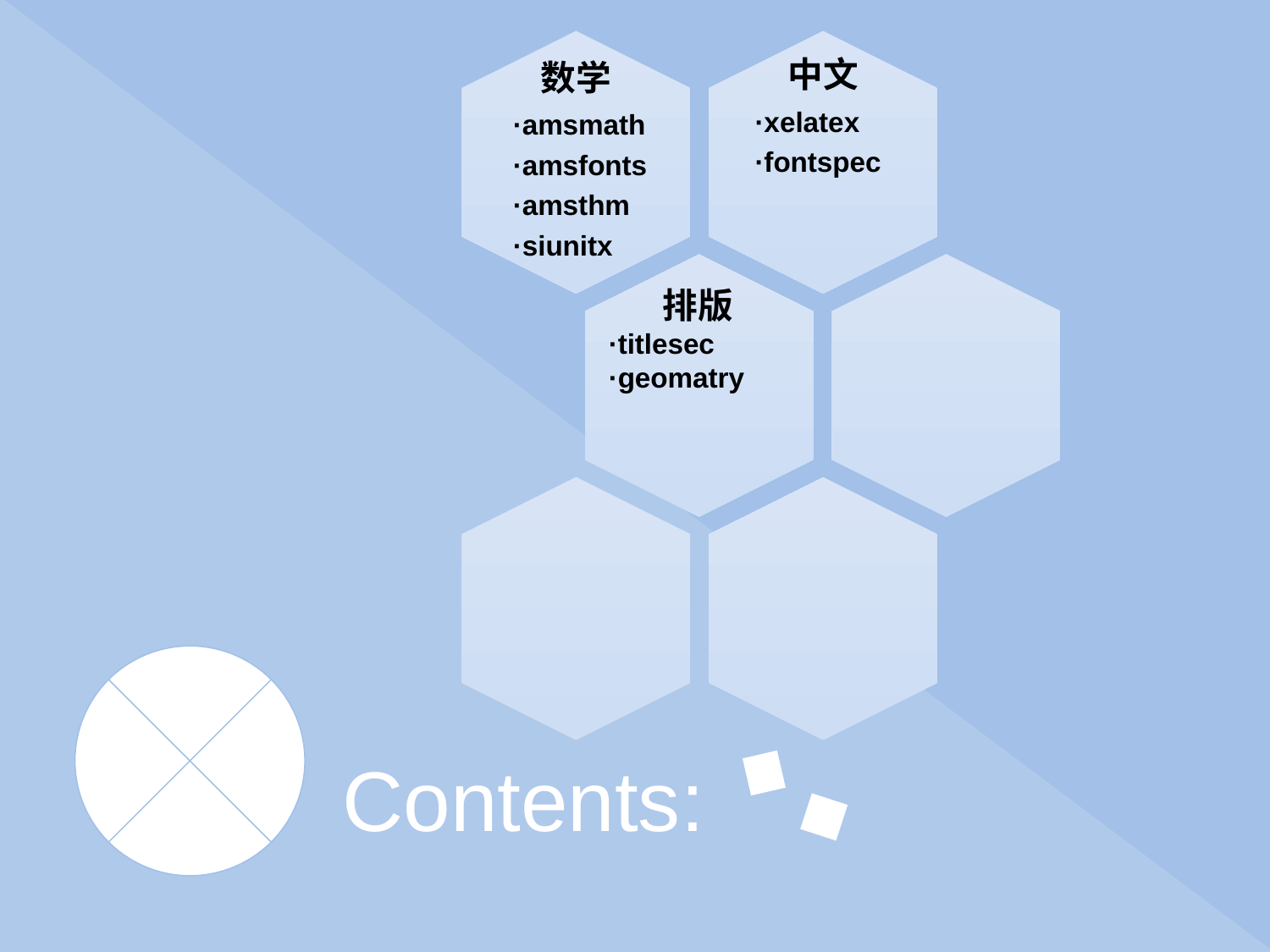

中文
·xelatex
·fontspec

数学
  ·amsmath
  ·amsfonts
  ·amsthm
  ·siunitx

排版
·titlesec
·geomatry

Contents: